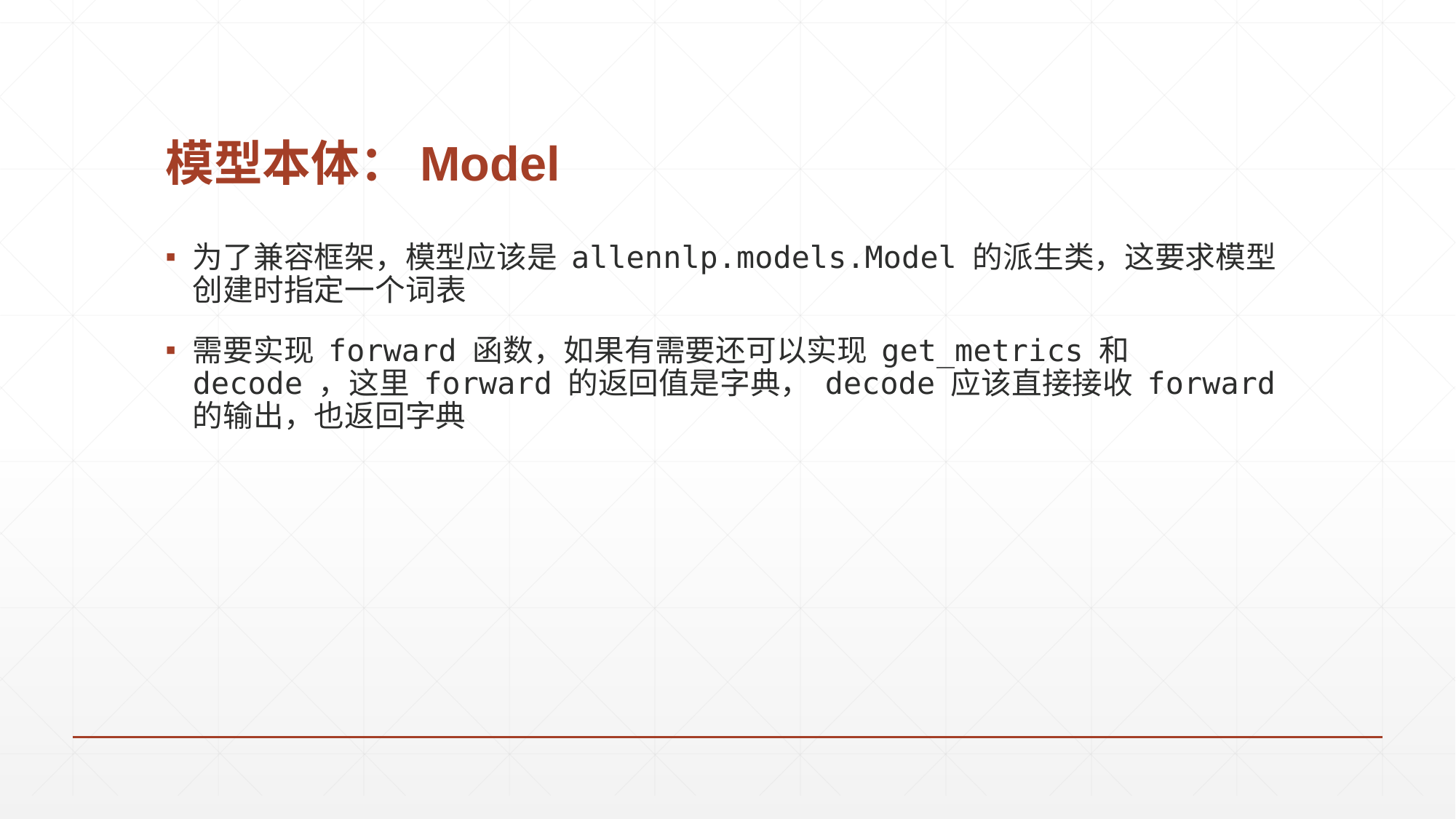

# 模型本体：Model
为了兼容框架，模型应该是 allennlp.models.Model 的派生类，这要求模型创建时指定一个词表
需要实现 forward 函数，如果有需要还可以实现 get_metrics 和 decode ，这里 forward 的返回值是字典， decode 应该直接接收 forward 的输出，也返回字典